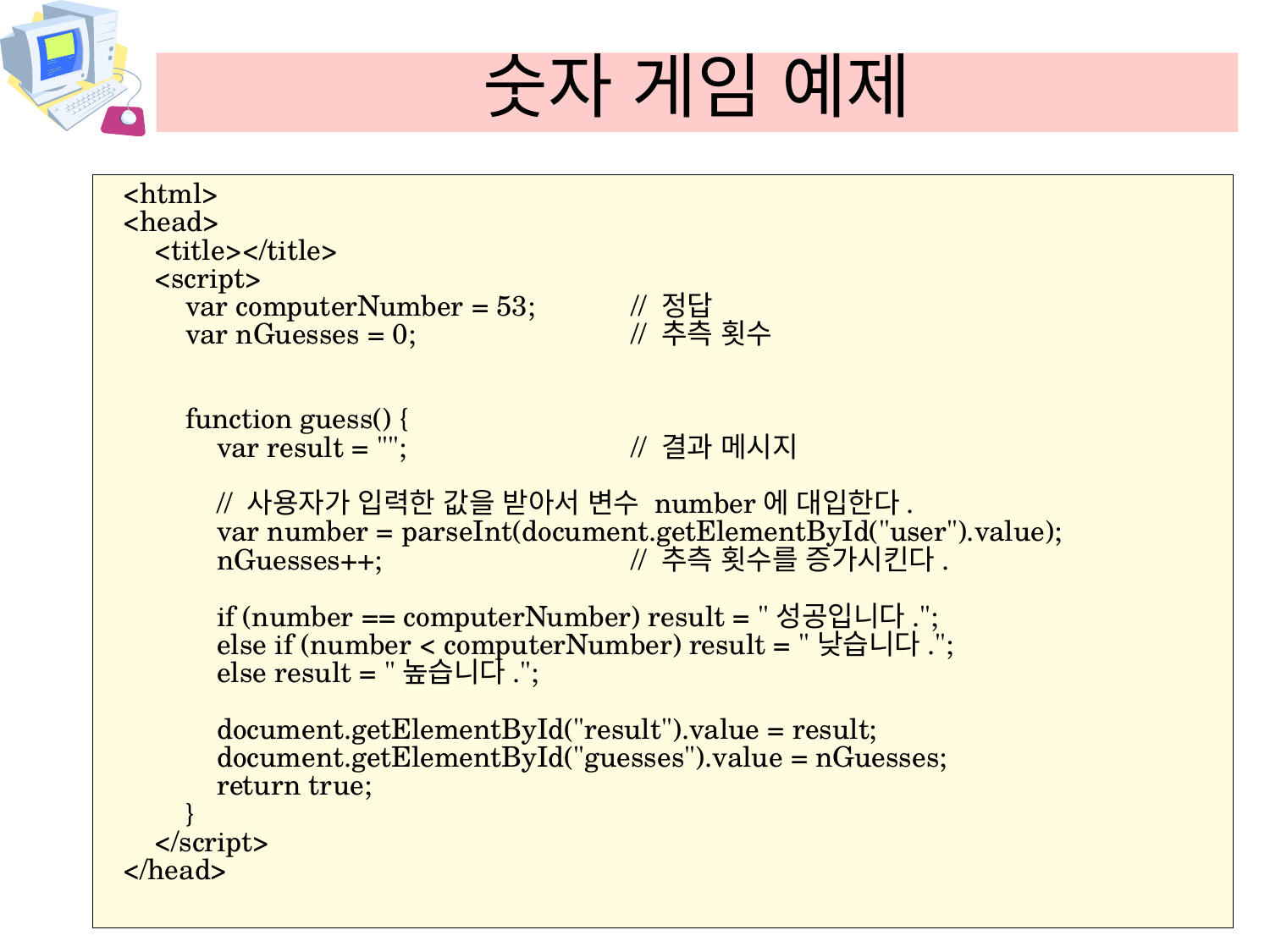

# 숫자 게임 예제
<html>
<head>
    <title></title>
    <script>
        var computerNumber = 53;	// 정답
        var nGuesses = 0;		// 추측 횟수

        function guess() {
            var result = "";		// 결과 메시지

            // 사용자가 입력한 값을 받아서 변수 number에 대입한다.
            var number = parseInt(document.getElementById("user").value);
            nGuesses++;		// 추측 횟수를 증가시킨다.

            if (number == computerNumber) result = "성공입니다.";
            else if (number < computerNumber) result = "낮습니다.";
            else result = "높습니다.";

            document.getElementById("result").value = result;
            document.getElementById("guesses").value = nGuesses;
            return true;
        }
    </script>
</head>